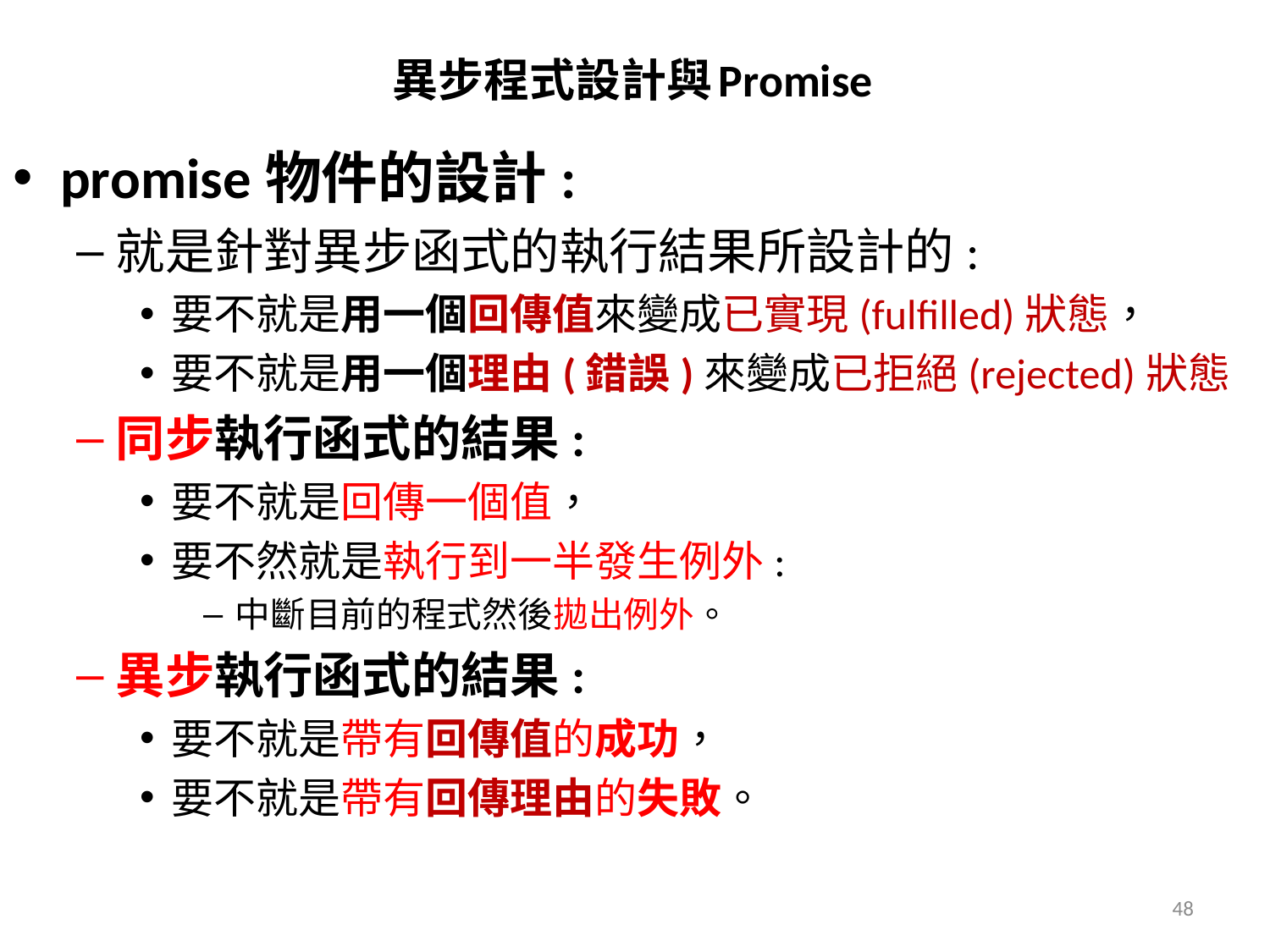

# 異步程式設計與Promise
promise物件的設計:
就是針對異步函式的執行結果所設計的:
要不就是用一個回傳值來變成已實現(fulfilled)狀態，
要不就是用一個理由(錯誤)來變成已拒絕(rejected)狀態
同步執行函式的結果:
要不就是回傳一個值，
要不然就是執行到一半發生例外:
中斷目前的程式然後拋出例外。
異步執行函式的結果:
要不就是帶有回傳值的成功，
要不就是帶有回傳理由的失敗。
48